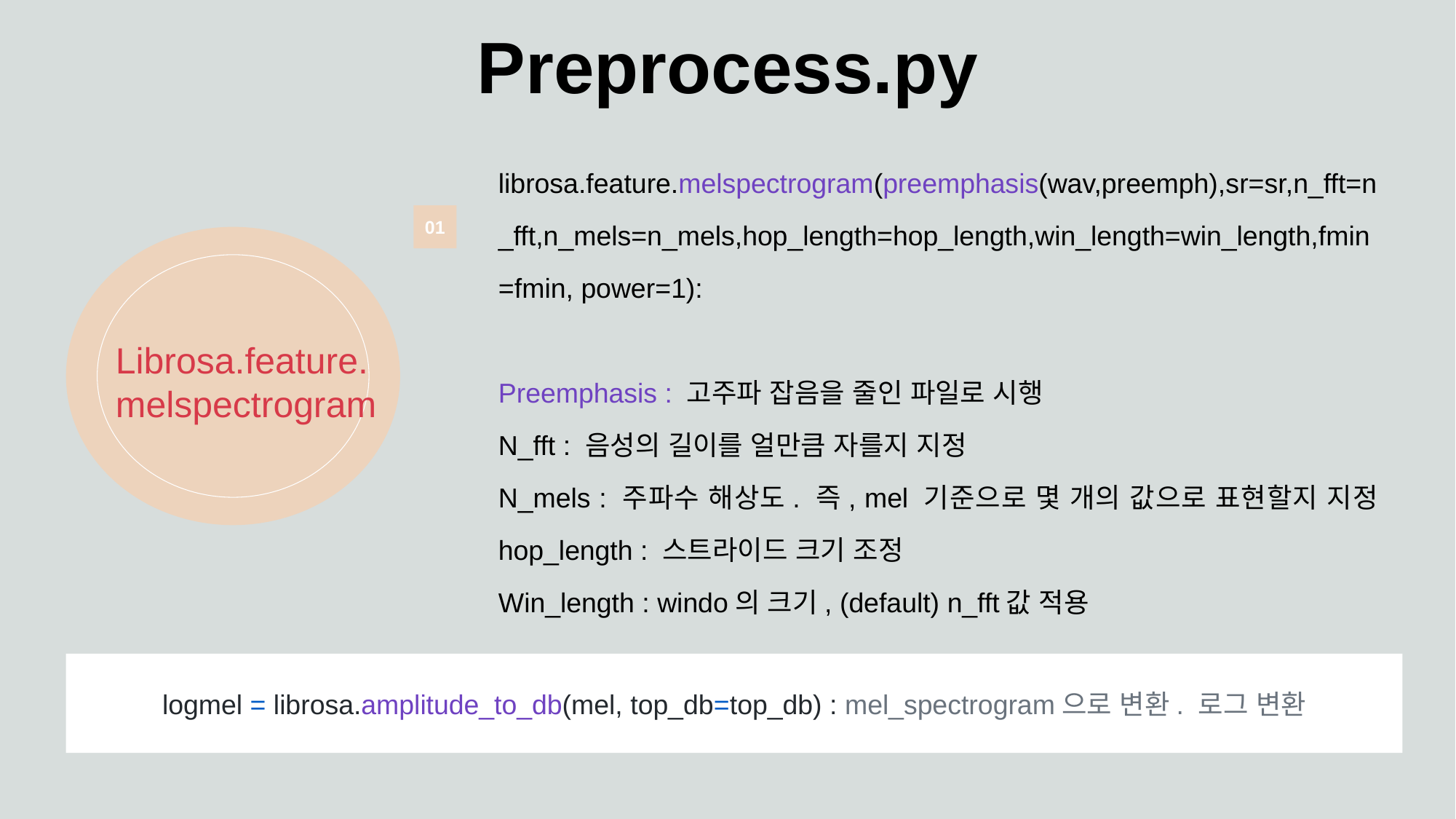

# Preprocess.py
librosa.feature.melspectrogram(preemphasis(wav,preemph),sr=sr,n_fft=n_fft,n_mels=n_mels,hop_length=hop_length,win_length=win_length,fmin=fmin, power=1):

Preemphasis : 고주파 잡음을 줄인 파일로 시행
N_fft : 음성의 길이를 얼만큼 자를지 지정
N_mels : 주파수 해상도. 즉, mel 기준으로 몇 개의 값으로 표현할지 지정 hop_length : 스트라이드 크기 조정
Win_length : windo의 크기, (default) n_fft값 적용
01

Librosa.feature.
melspectrogram
logmel = librosa.amplitude_to_db(mel, top_db=top_db) : mel_spectrogram으로 변환. 로그 변환